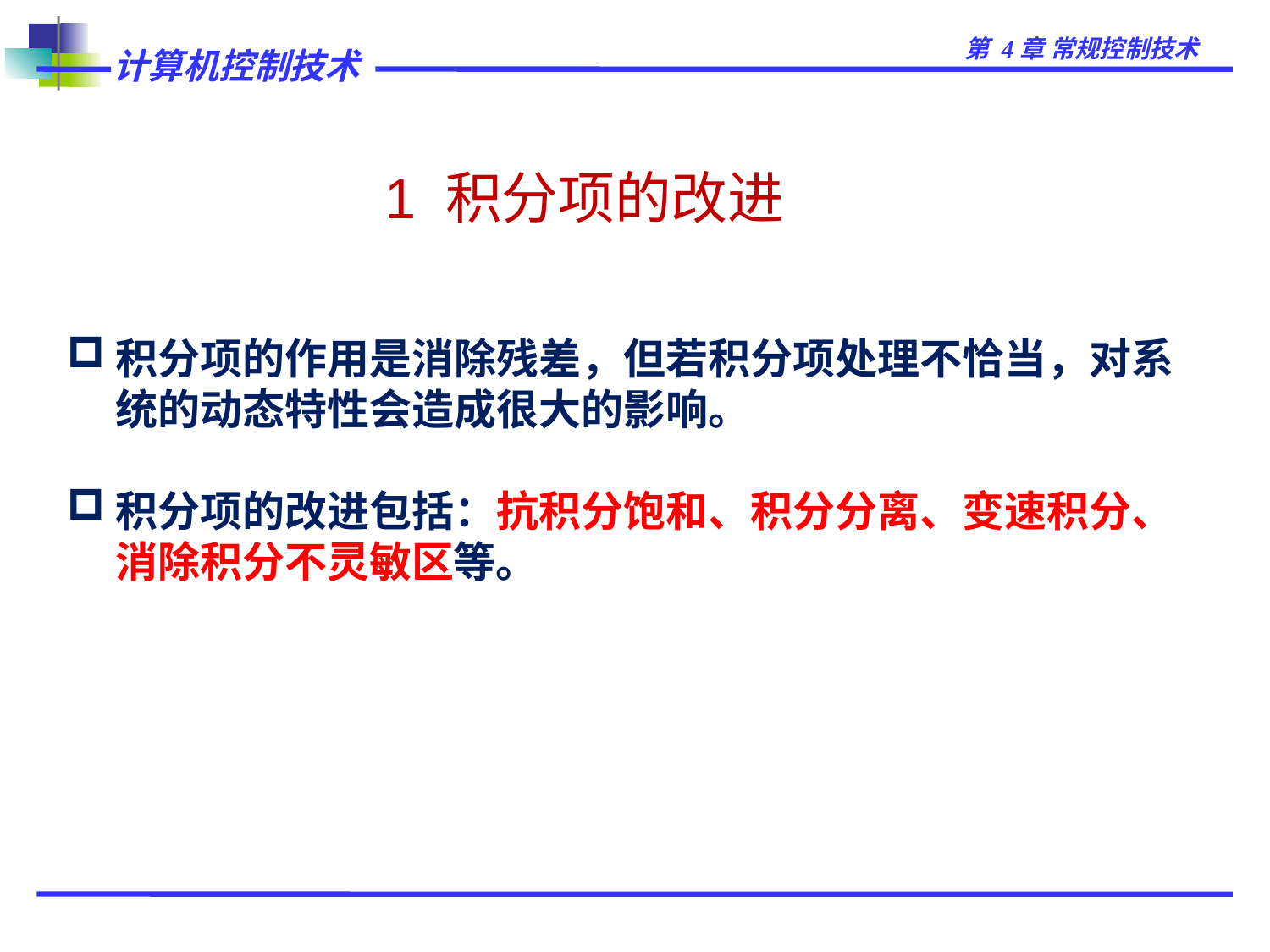

# 1 积分项的改进
积分项的作用是消除残差，但若积分项处理不恰当，对系统的动态特性会造成很大的影响。

积分项的改进包括：抗积分饱和、积分分离、变速积分、消除积分不灵敏区等。